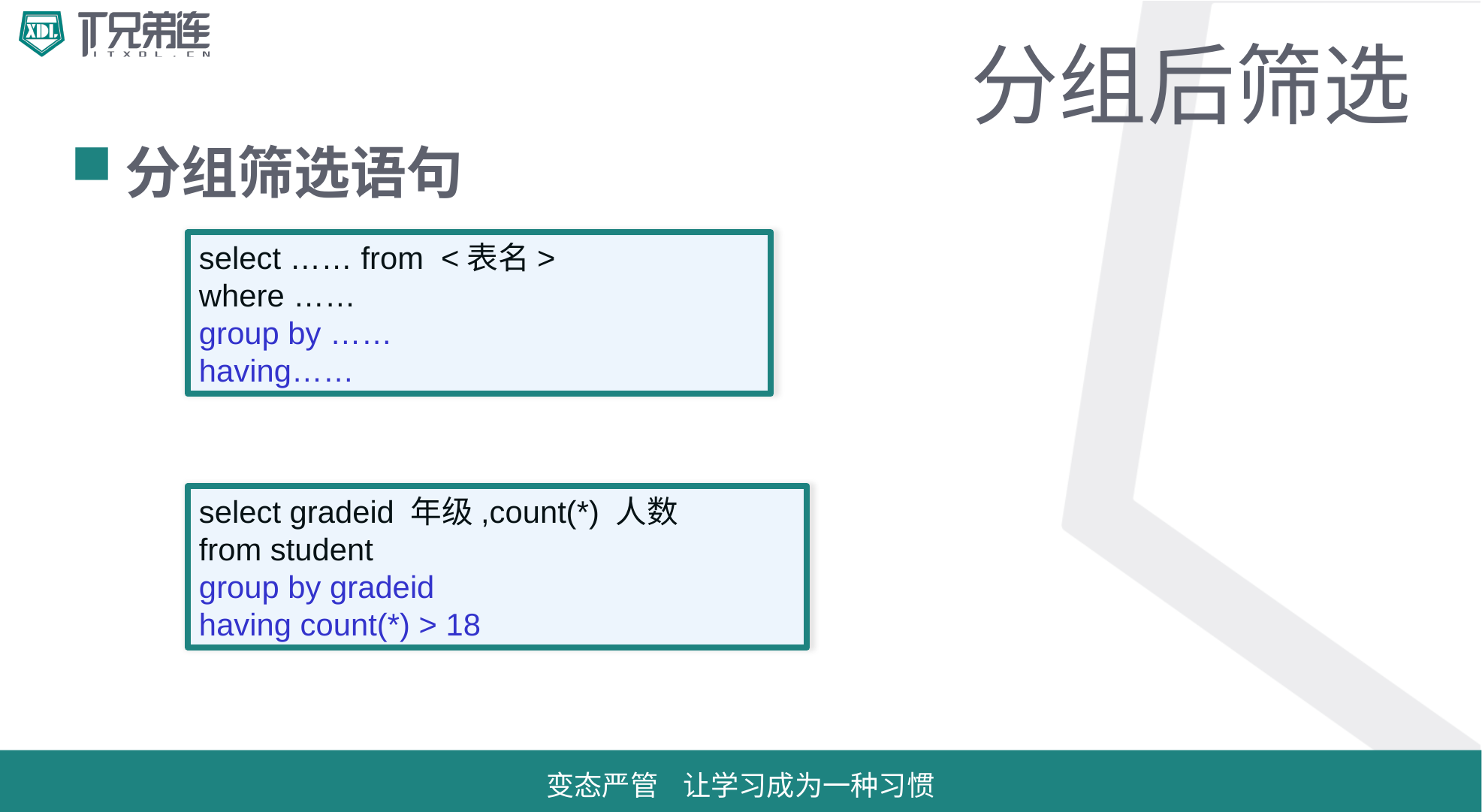

# 分组后筛选
分组筛选语句

select …… from  <表名>
where ……
group by ……
having……
select gradeid 年级,count(*) 人数
from student
group by gradeid
having count(*) > 18